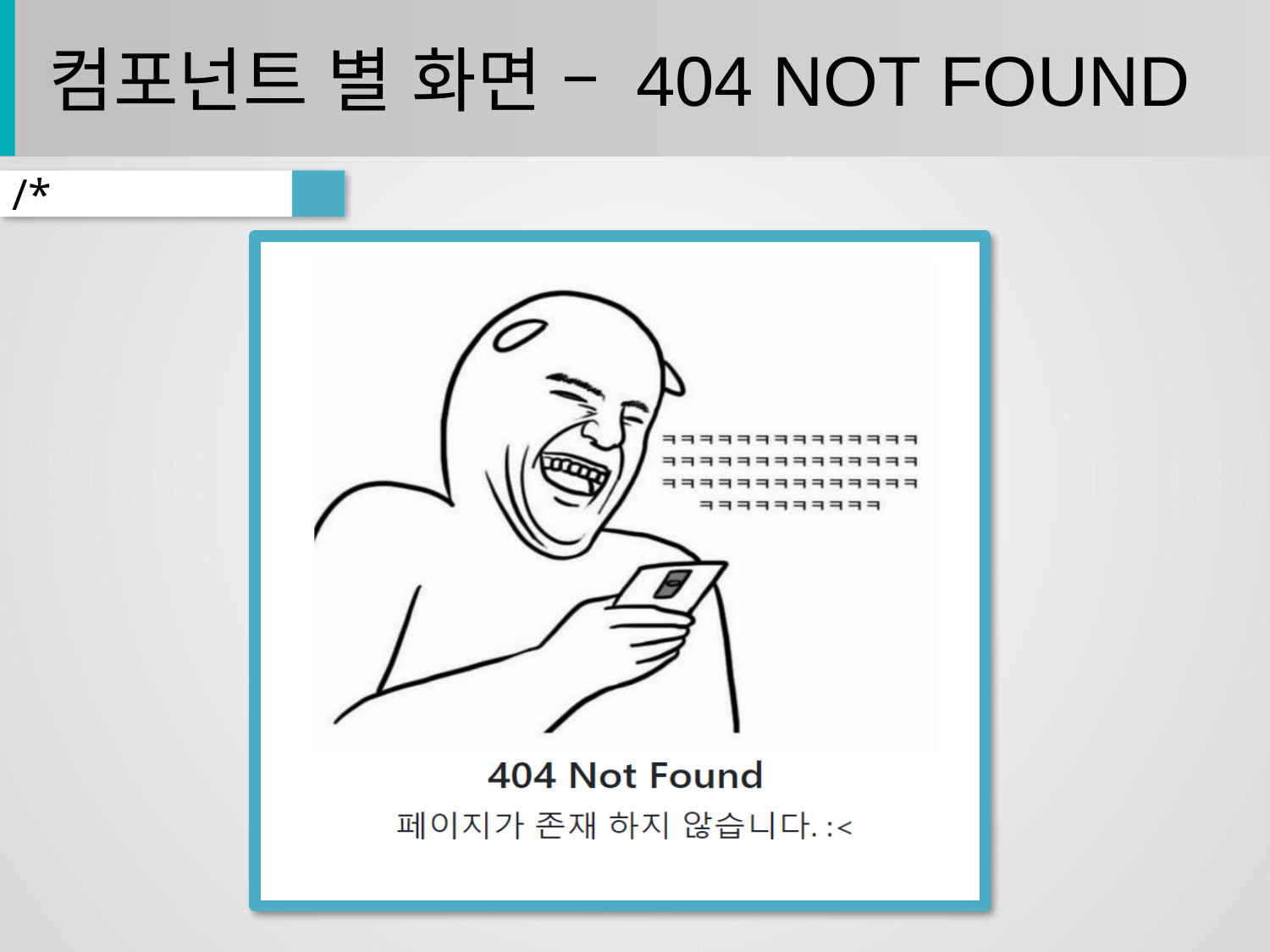

컴포넌트 별 화면 – 404 NOT FOUND

/*